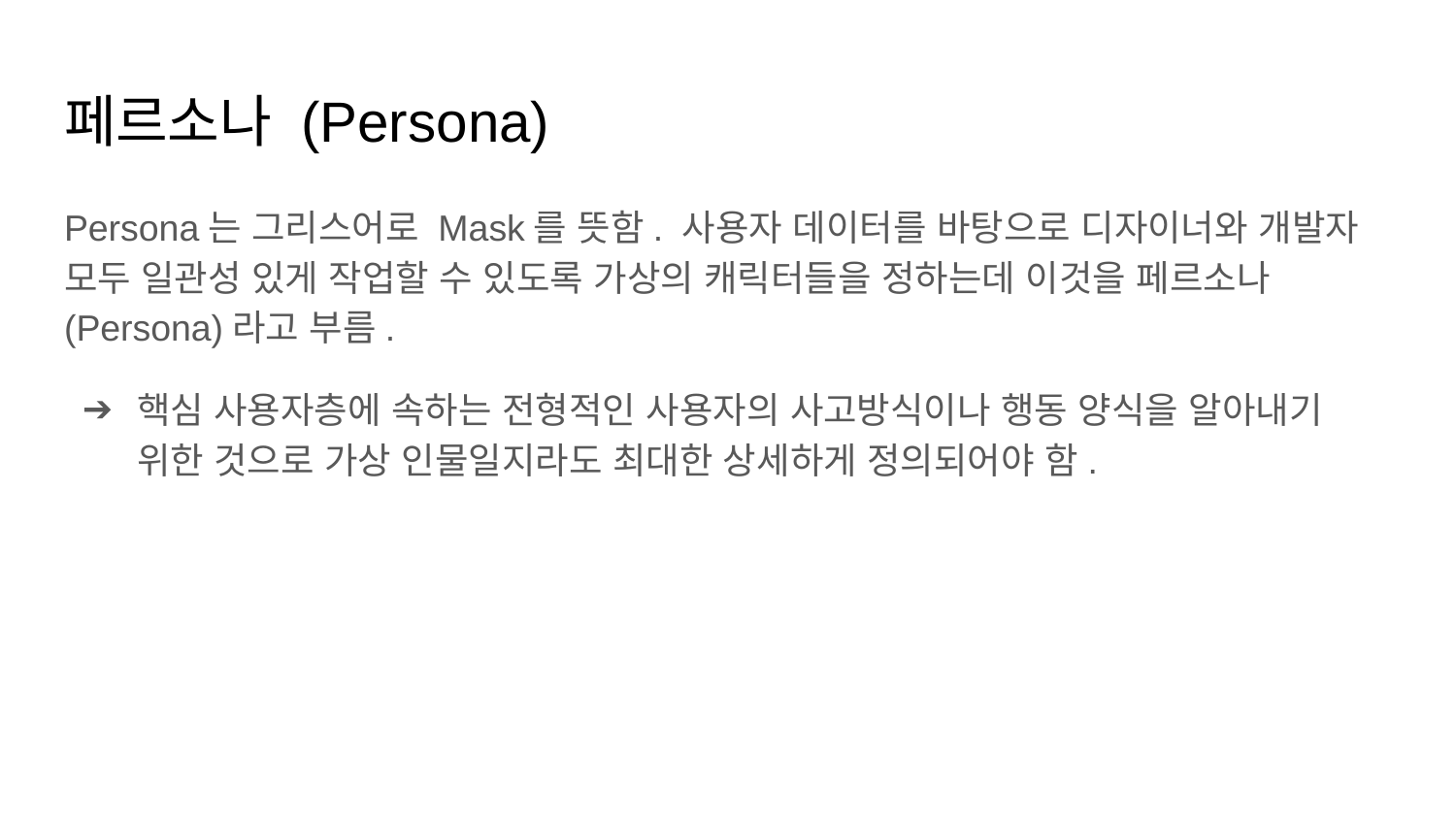

# 페르소나 (Persona)
Persona는 그리스어로 Mask를 뜻함. 사용자 데이터를 바탕으로 디자이너와 개발자 모두 일관성 있게 작업할 수 있도록 가상의 캐릭터들을 정하는데 이것을 페르소나(Persona)라고 부름.
핵심 사용자층에 속하는 전형적인 사용자의 사고방식이나 행동 양식을 알아내기 위한 것으로 가상 인물일지라도 최대한 상세하게 정의되어야 함.